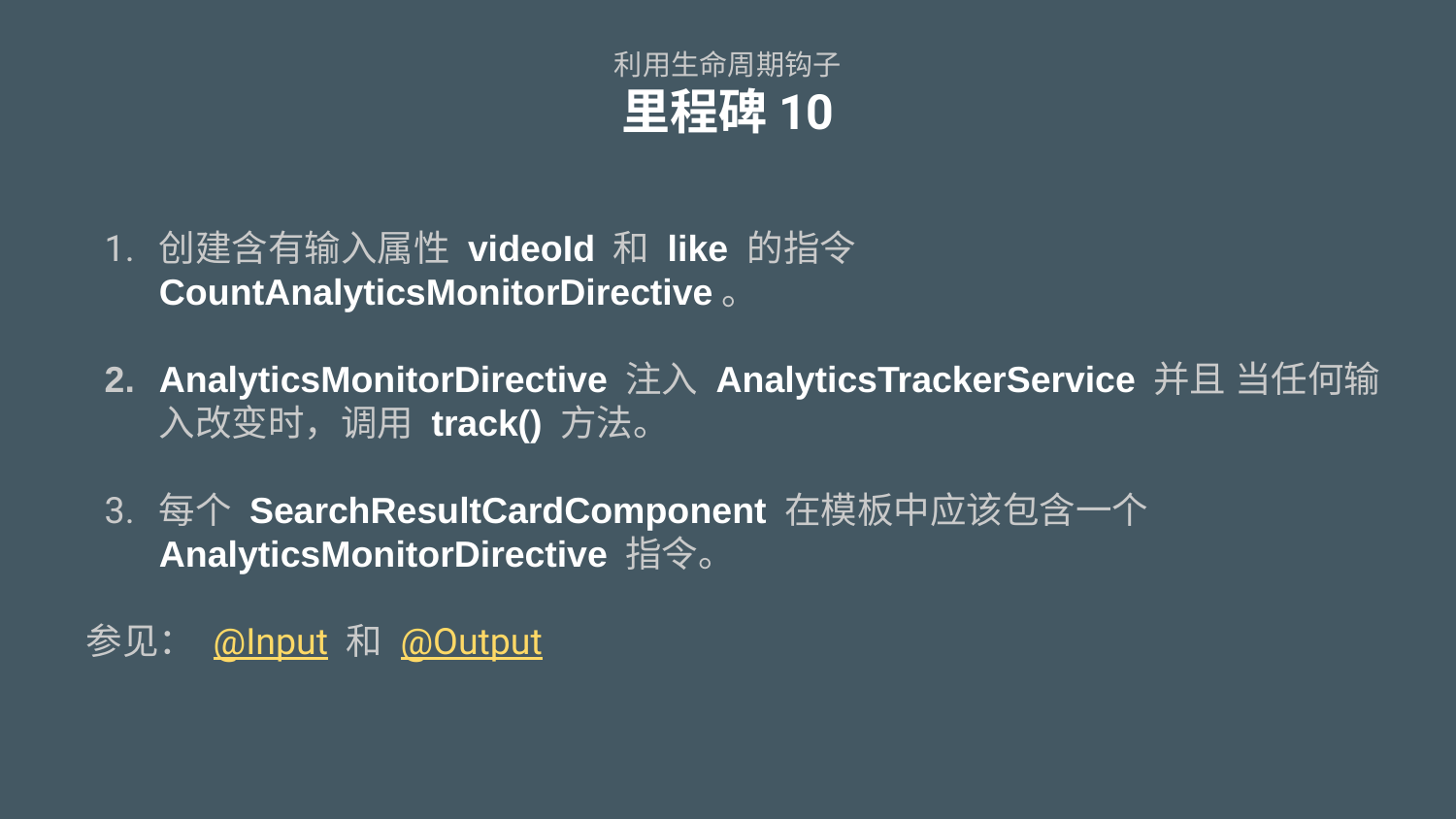

# 利用生命周期钩子 里程碑10
创建含有输入属性 videoId 和 like 的指令CountAnalyticsMonitorDirective。
AnalyticsMonitorDirective 注入 AnalyticsTrackerService 并且 当任何输入改变时，调用 track() 方法。
每个 SearchResultCardComponent 在模板中应该包含一个 AnalyticsMonitorDirective 指令。

参见： @Input 和 @Output